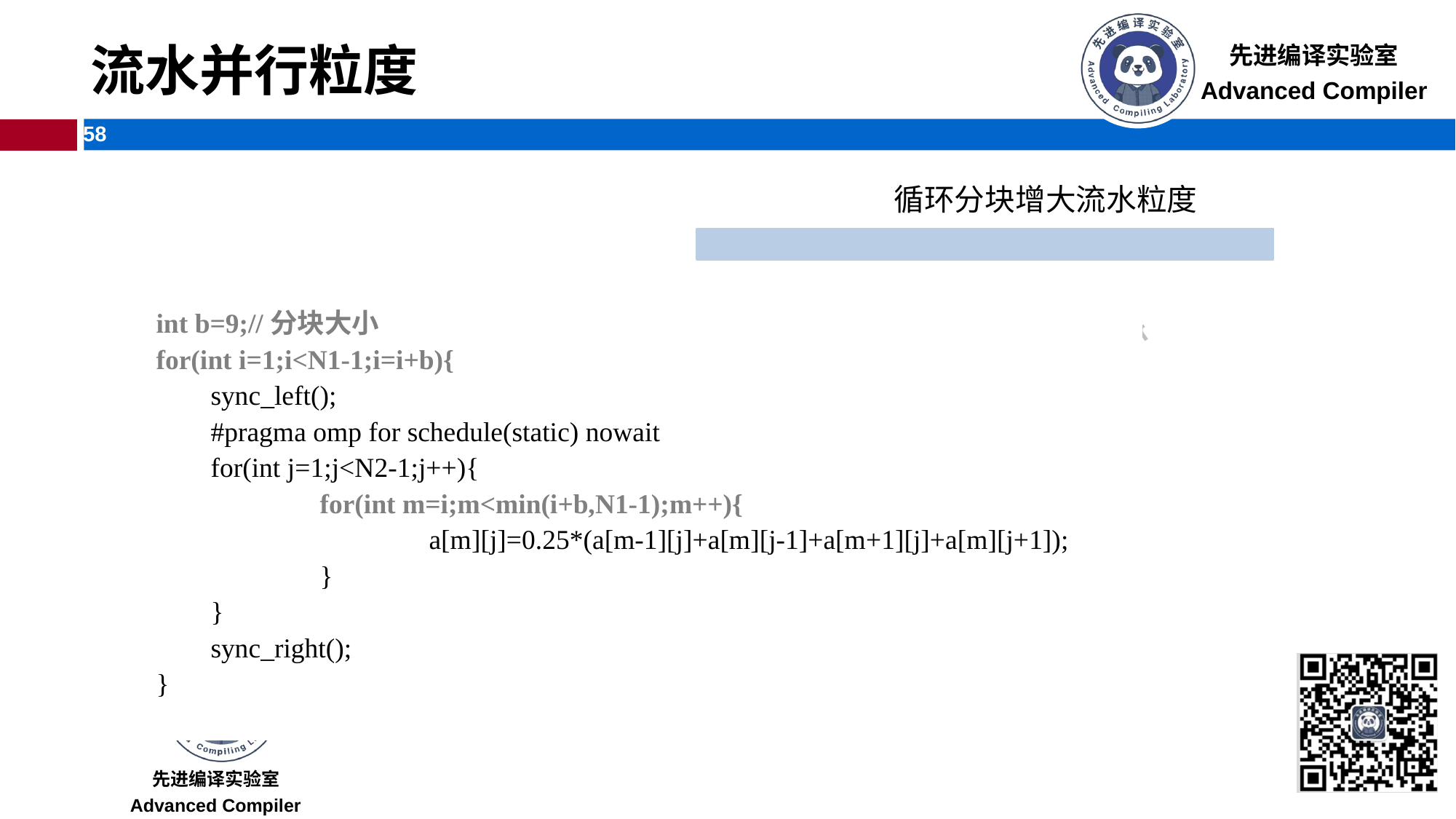

# 流水并行粒度
循环分块增大流水粒度

int b=9;//分块大小
for(int i=1;i<N1-1;i=i+b){
	sync_left();
	#pragma omp for schedule(static) nowait
	for(int j=1;j<N2-1;j++){
		for(int m=i;m<min(i+b,N1-1);m++){
			a[m][j]=0.25*(a[m-1][j]+a[m][j-1]+a[m+1][j]+a[m][j+1]);
		}
	}
	sync_right();
}